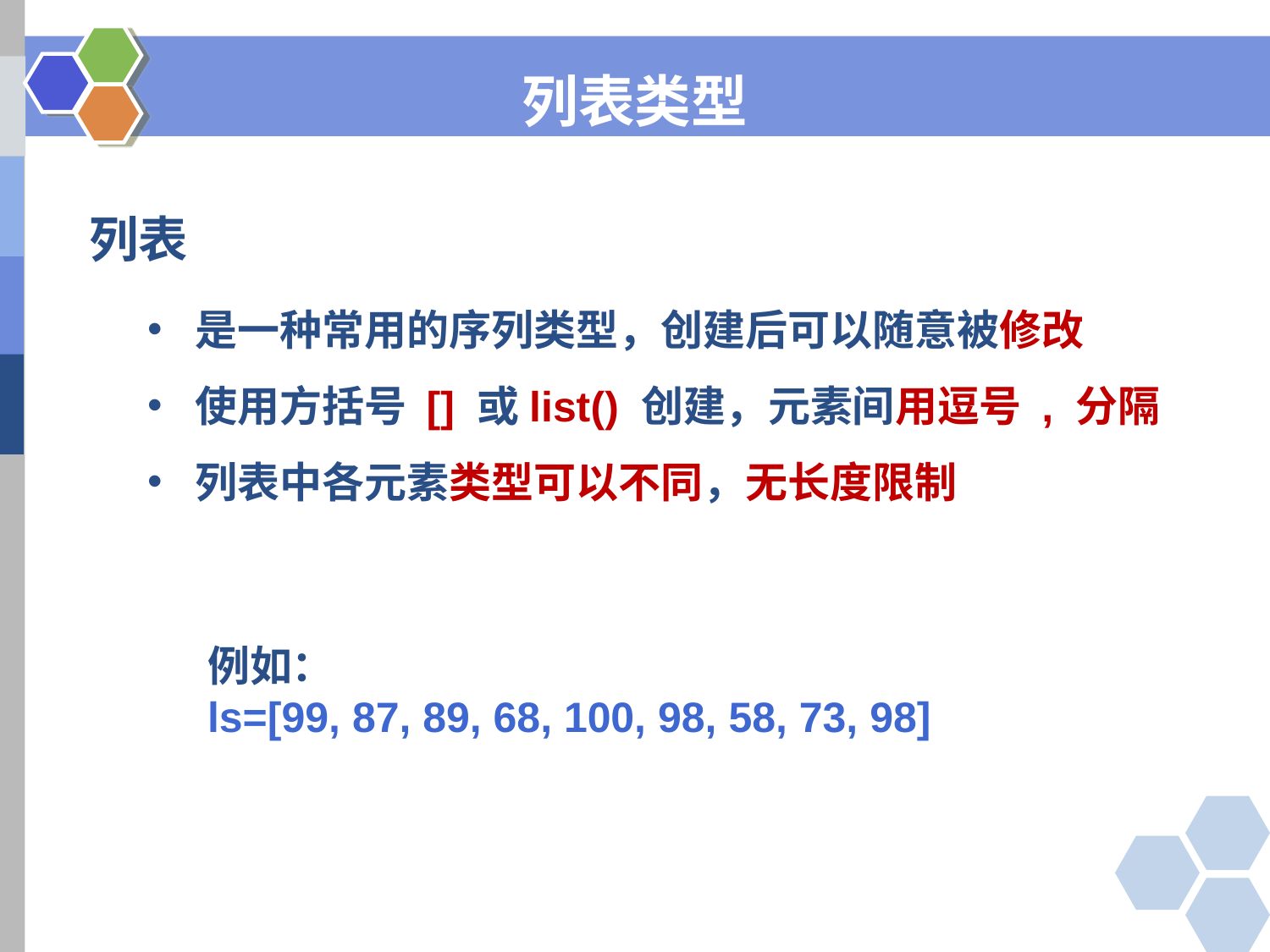

列表类型
列表
是一种常用的序列类型，创建后可以随意被修改
使用方括号 [] 或list() 创建，元素间用逗号 , 分隔
列表中各元素类型可以不同，无长度限制
例如：
ls=[99, 87, 89, 68, 100, 98, 58, 73, 98]